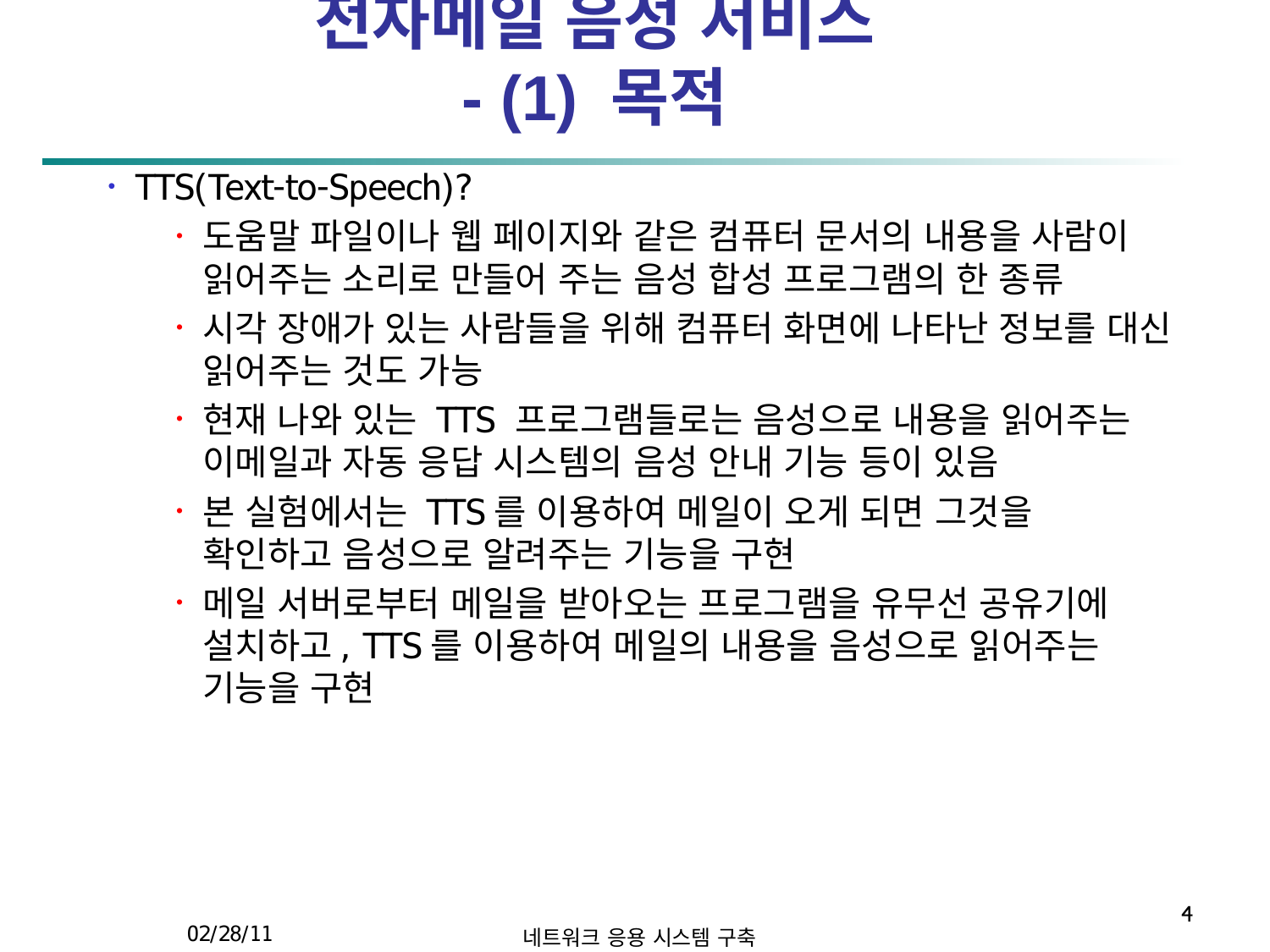

# 14.1 유무선공유기를 이용한 전자메일 음성 서비스 - (1) 목적
TTS(Text-to-Speech)?
도움말 파일이나 웹 페이지와 같은 컴퓨터 문서의 내용을 사람이 읽어주는 소리로 만들어 주는 음성 합성 프로그램의 한 종류
시각 장애가 있는 사람들을 위해 컴퓨터 화면에 나타난 정보를 대신 읽어주는 것도 가능
현재 나와 있는 TTS 프로그램들로는 음성으로 내용을 읽어주는 이메일과 자동 응답 시스템의 음성 안내 기능 등이 있음
본 실험에서는 TTS를 이용하여 메일이 오게 되면 그것을 확인하고 음성으로 알려주는 기능을 구현
메일 서버로부터 메일을 받아오는 프로그램을 유무선 공유기에 설치하고, TTS를 이용하여 메일의 내용을 음성으로 읽어주는 기능을 구현

4
네트워크 응용 시스템 구축
02/28/11